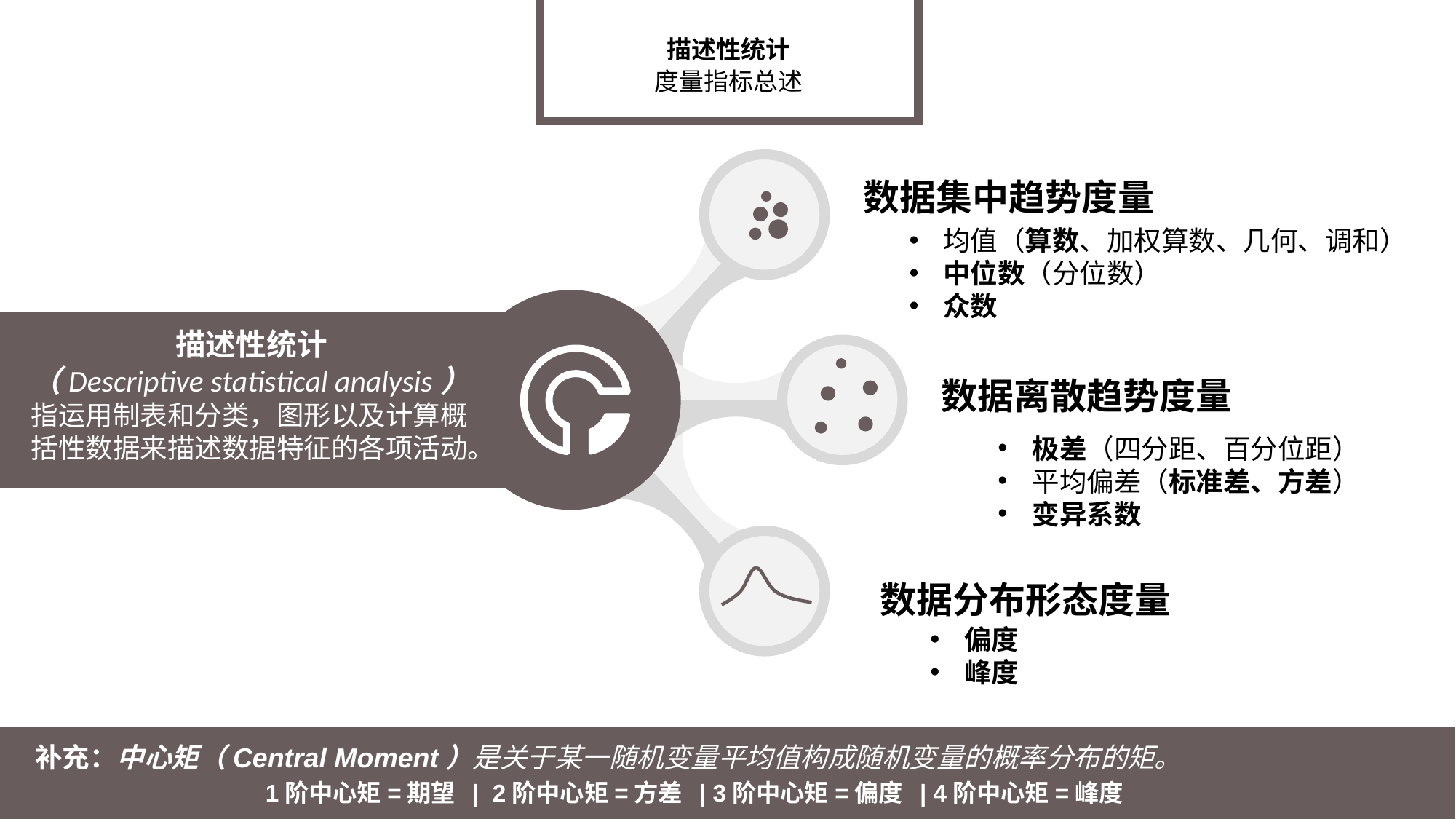

# 描述性统计 度量指标总述

数据集中趋势度量

均值（算数、加权算数、几何、调和）
中位数（分位数）
众数

数据离散趋势度量
极差（四分距、百分位距）
平均偏差（标准差、方差）
变异系数

数据分布形态度量
偏度
峰度

描述性统计
（Descriptive statistical analysis）指运用制表和分类，图形以及计算概括性数据来描述数据特征的各项活动。

补充：中心矩（Central Moment）是关于某一随机变量平均值构成随机变量的概率分布的矩。
1阶中心矩=期望  |  2阶中心矩=方差  | 3阶中心矩=偏度  | 4阶中心矩=峰度